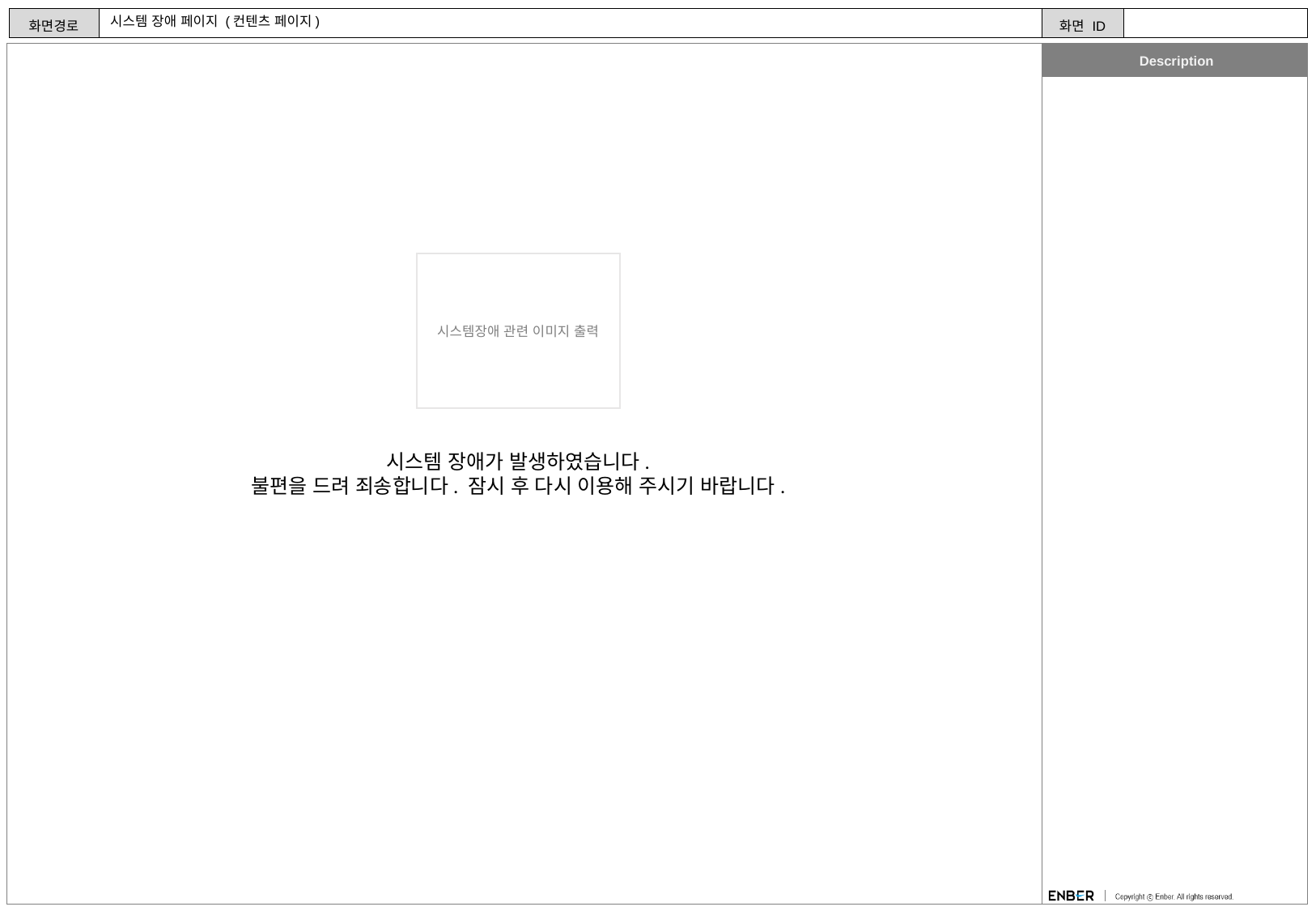

# 시스템 장애 페이지 (컨텐츠 페이지)
시스템장애 관련 이미지 출력
시스템 장애가 발생하였습니다.
불편을 드려 죄송합니다. 잠시 후 다시 이용해 주시기 바랍니다.